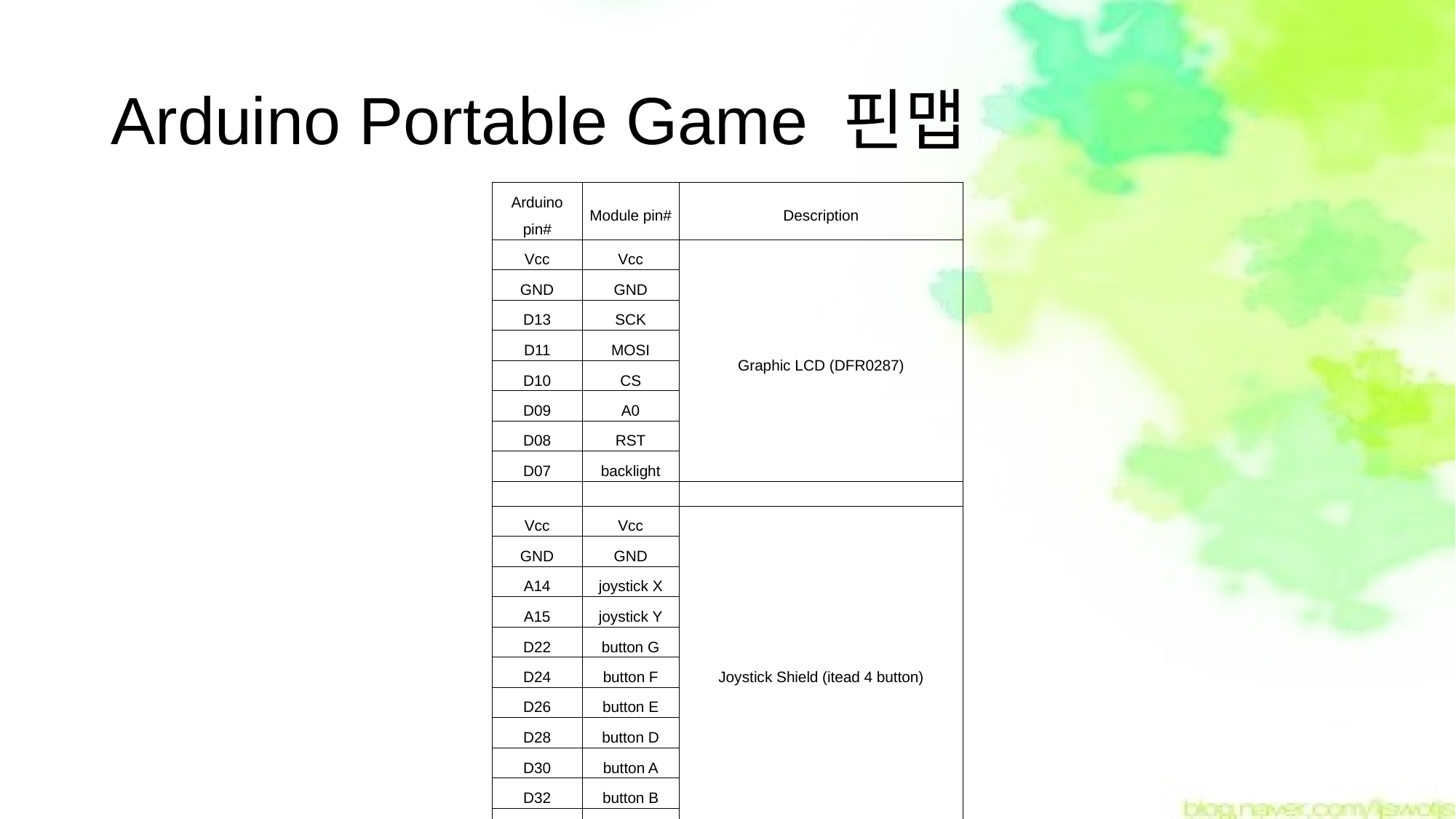

# Arduino Portable Game 핀맵
| Arduino pin# | Module pin# | Description |
| --- | --- | --- |
| Vcc | Vcc | Graphic LCD (DFR0287) |
| GND | GND |  |
| D13 | SCK |  |
| D11 | MOSI |  |
| D10 | CS |  |
| D09 | A0 |  |
| D08 | RST |  |
| D07 | backlight |  |
|  |  |  |
| Vcc | Vcc | Joystick Shield (itead 4 button) |
| GND | GND |  |
| A14 | joystick X |  |
| A15 | joystick Y |  |
| D22 | button G |  |
| D24 | button F |  |
| D26 | button E |  |
| D28 | button D |  |
| D30 | button A |  |
| D32 | button B |  |
| D34 | button C |  |